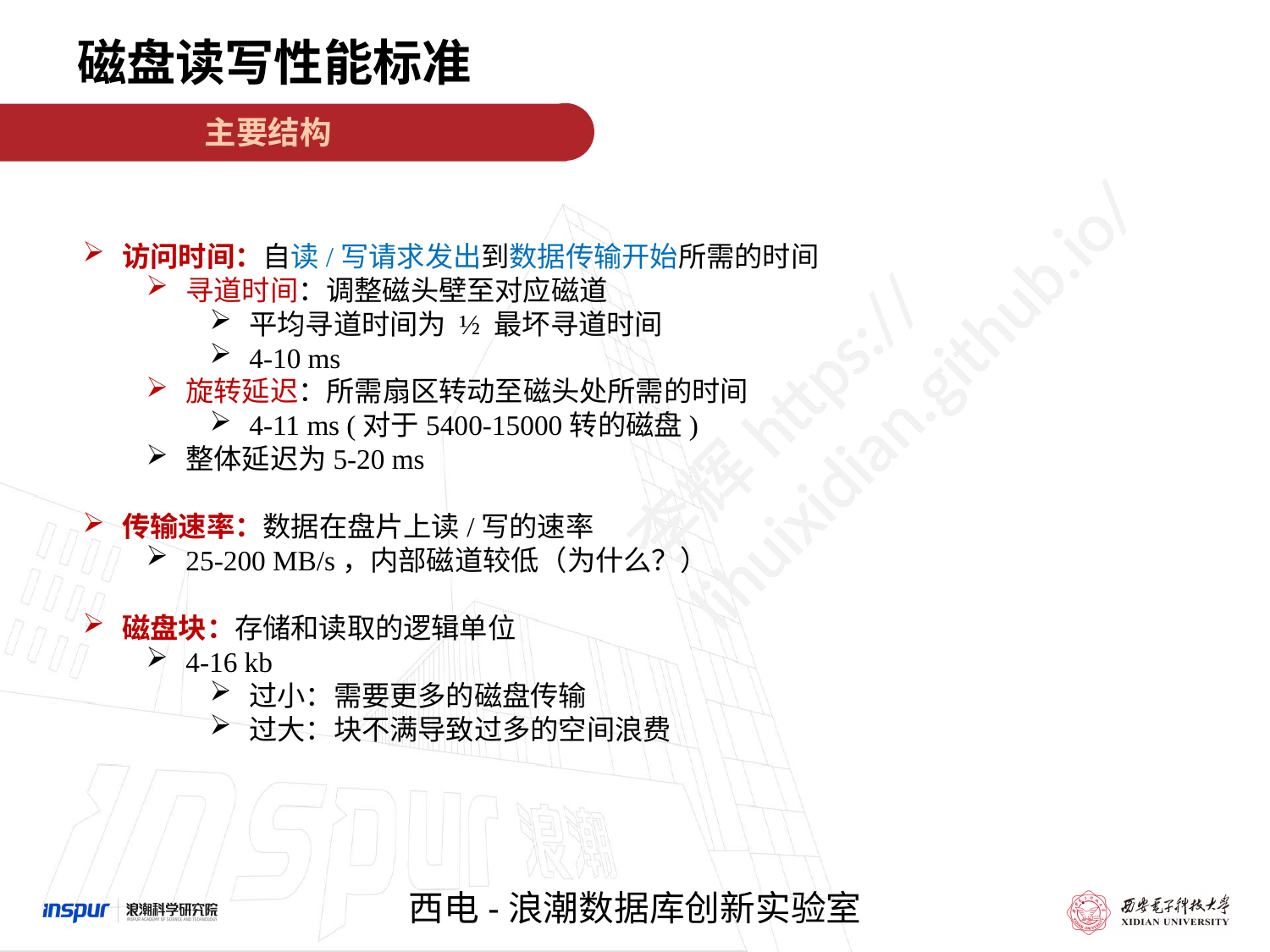

磁盘读写性能标准

主要结构
访问时间：自读/写请求发出到数据传输开始所需的时间
寻道时间：调整磁头壁至对应磁道
平均寻道时间为 ½ 最坏寻道时间
4-10 ms
旋转延迟：所需扇区转动至磁头处所需的时间
4-11 ms (对于5400-15000转的磁盘)
整体延迟为5-20 ms

传输速率：数据在盘片上读/写的速率
25-200 MB/s，内部磁道较低（为什么？）

磁盘块：存储和读取的逻辑单位
4-16 kb
过小：需要更多的磁盘传输
过大：块不满导致过多的空间浪费